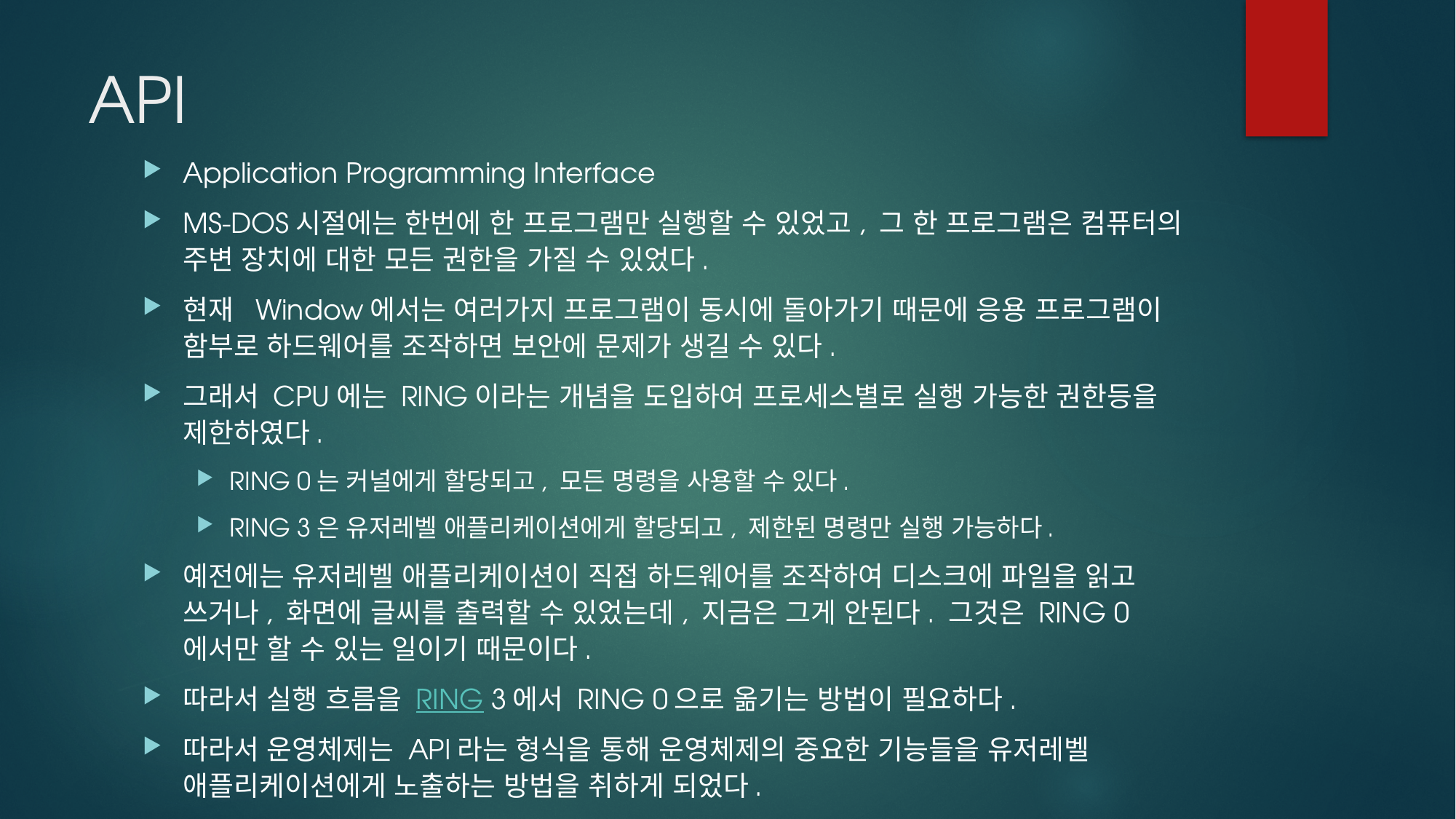

# API
Application Programming Interface
MS-DOS시절에는 한번에 한 프로그램만 실행할 수 있었고, 그 한 프로그램은 컴퓨터의 주변 장치에 대한 모든 권한을 가질 수 있었다.
현재  Window에서는 여러가지 프로그램이 동시에 돌아가기 때문에 응용 프로그램이 함부로 하드웨어를 조작하면 보안에 문제가 생길 수 있다.
그래서 CPU에는 RING이라는 개념을 도입하여 프로세스별로 실행 가능한 권한등을 제한하였다.
RING 0는 커널에게 할당되고, 모든 명령을 사용할 수 있다.
RING 3은 유저레벨 애플리케이션에게 할당되고, 제한된 명령만 실행 가능하다.
예전에는 유저레벨 애플리케이션이 직접 하드웨어를 조작하여 디스크에 파일을 읽고 쓰거나, 화면에 글씨를 출력할 수 있었는데, 지금은 그게 안된다. 그것은 RING 0에서만 할 수 있는 일이기 때문이다.
따라서 실행 흐름을 RING 3에서 RING 0으로 옮기는 방법이 필요하다.
따라서 운영체제는 API라는 형식을 통해 운영체제의 중요한 기능들을 유저레벨 애플리케이션에게 노출하는 방법을 취하게 되었다.